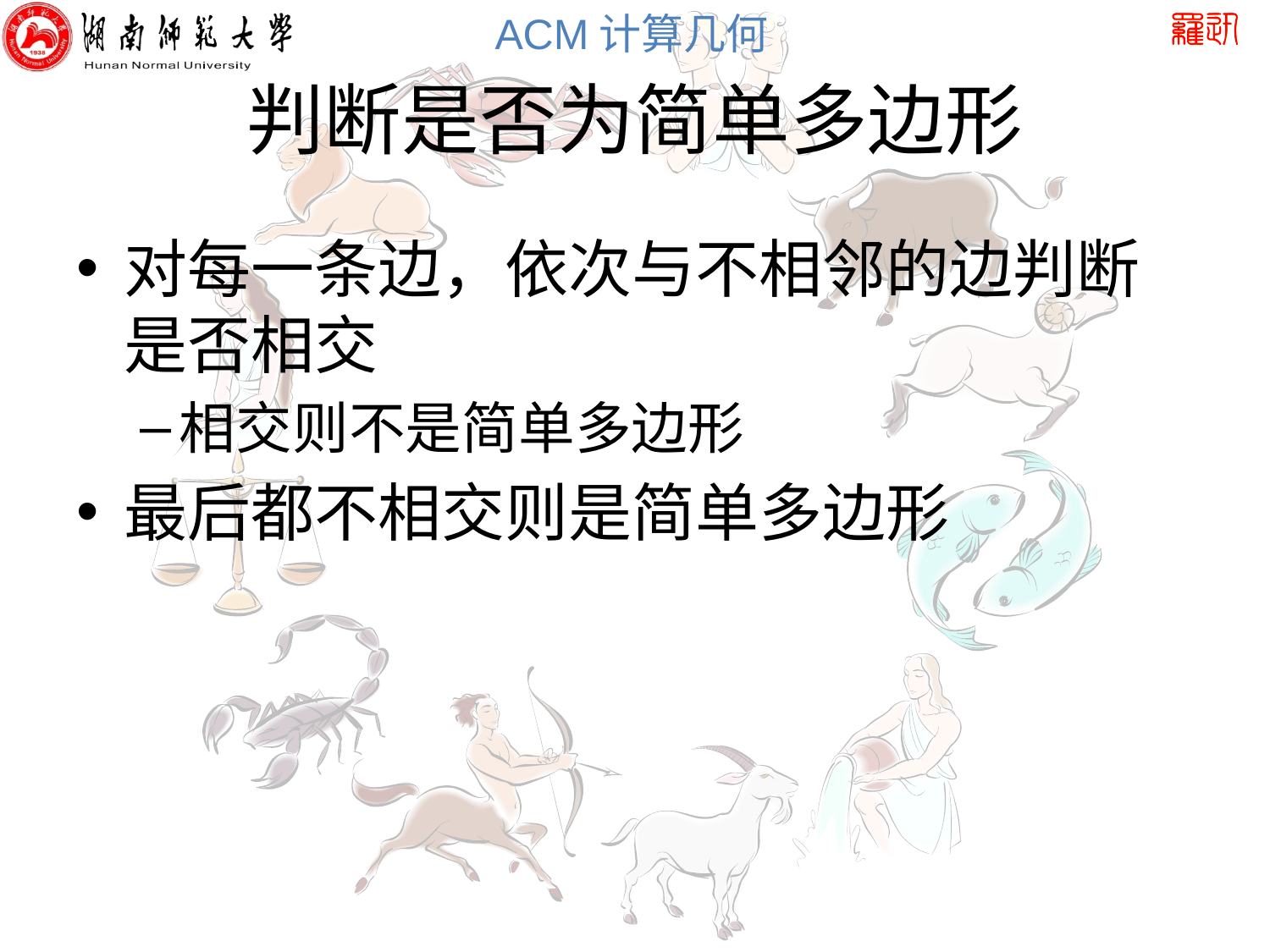

# 判断是否为简单多边形
对每一条边，依次与不相邻的边判断是否相交
相交则不是简单多边形
最后都不相交则是简单多边形